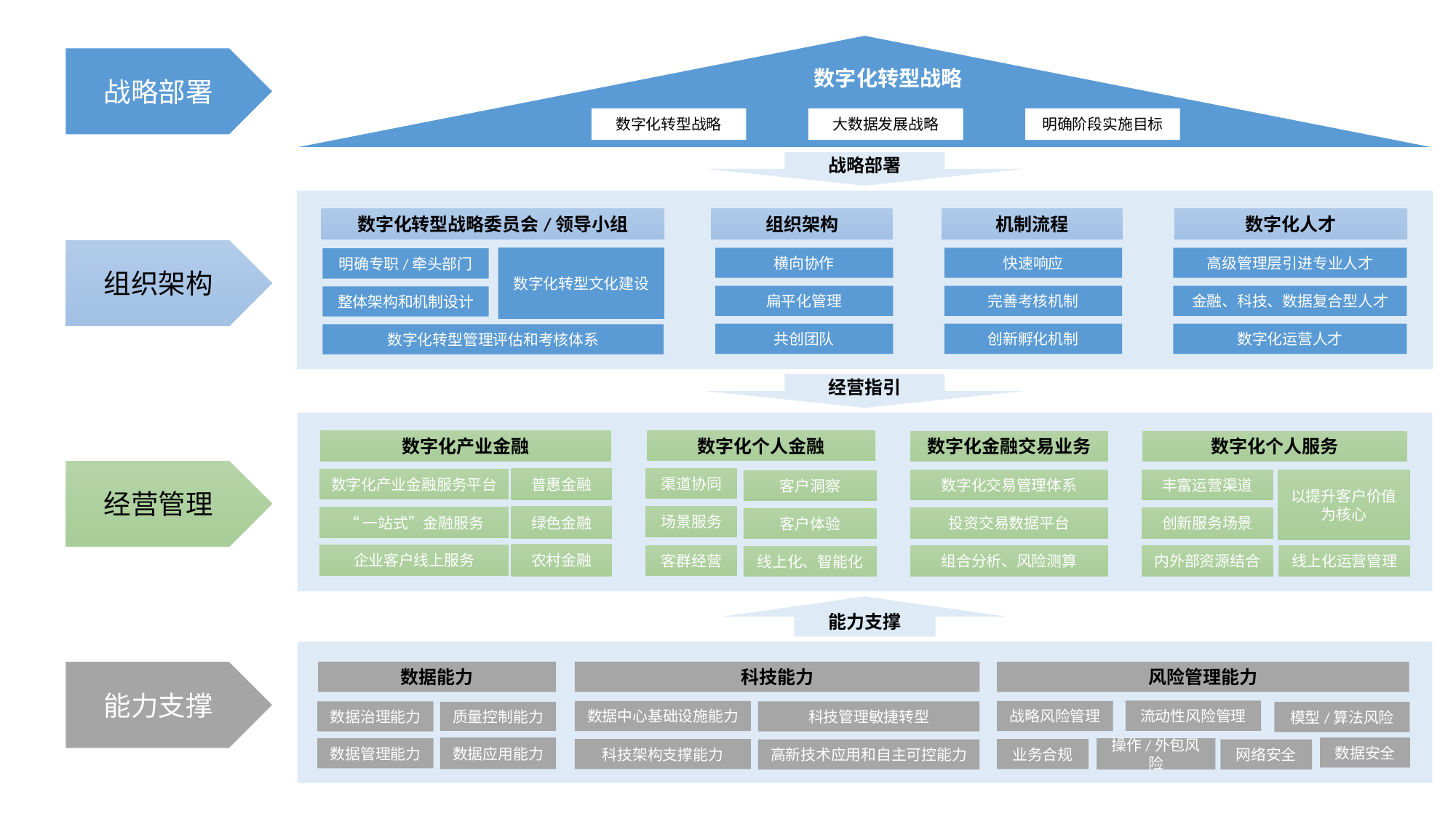

数字化转型战略
数字化转型战略
大数据发展战略
明确阶段实施目标
战略部署
战略部署

数字化转型战略委员会/领导小组
数字化转型文化建设
明确专职/牵头部门
整体架构和机制设计
数字化转型管理评估和考核体系
组织架构
横向协作
扁平化管理
共创团队
机制流程
快速响应
完善考核机制
创新孵化机制
数字化人才
高级管理层引进专业人才
金融、科技、数据复合型人才
数字化运营人才
组织架构
经营指引

数字化个人金融
渠道协同
客户洞察
场景服务
客户体验
客群经营
线上化、智能化
数字化产业金融
数字化产业金融服务平台
“一站式”金融服务
企业客户线上服务
普惠金融
绿色金融
农村金融
数字化金融交易业务
数字化交易管理体系
投资交易数据平台
组合分析、风险测算
数字化个人服务
以提升客户价值为核心
丰富运营渠道
创新服务场景
线上化运营管理
内外部资源结合
经营管理
能力支撑

数据能力
科技能力
风险管理能力
流动性风险管理
数据中心基础设施能力
战略风险管理
数据治理能力
科技管理敏捷转型
质量控制能力
模型/算法风险
数据应用能力
数据安全
操作/外包风险
数据管理能力
科技架构支撑能力
业务合规
高新技术应用和自主可控能力
网络安全
能力支撑